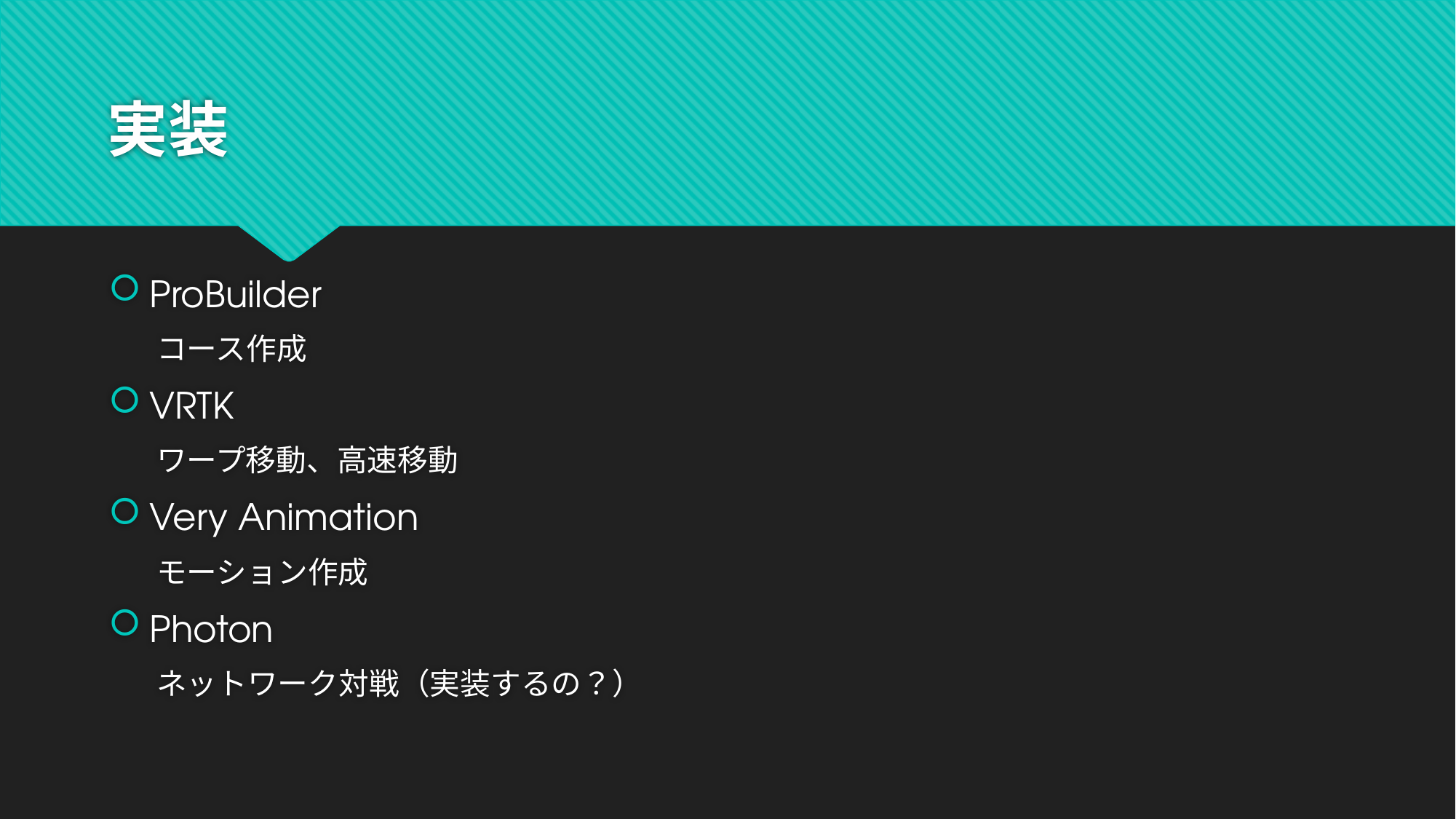

# 実装
ProBuilder
コース作成
VRTK
ワープ移動、高速移動
Very Animation
モーション作成
Photon
ネットワーク対戦（実装するの？）